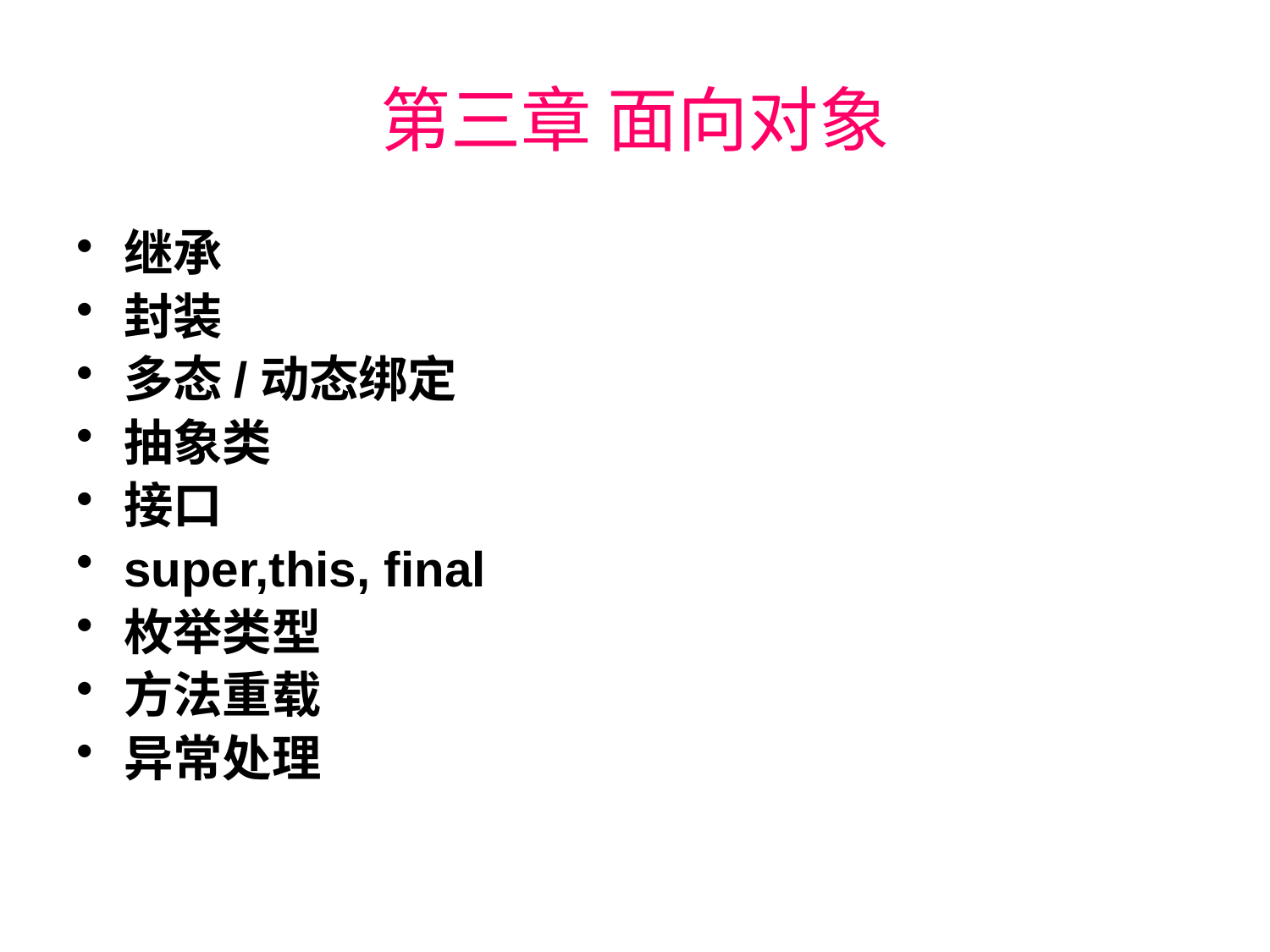

# 第三章 面向对象
继承
封装
多态/动态绑定
抽象类
接口
super,this, final
枚举类型
方法重载
异常处理